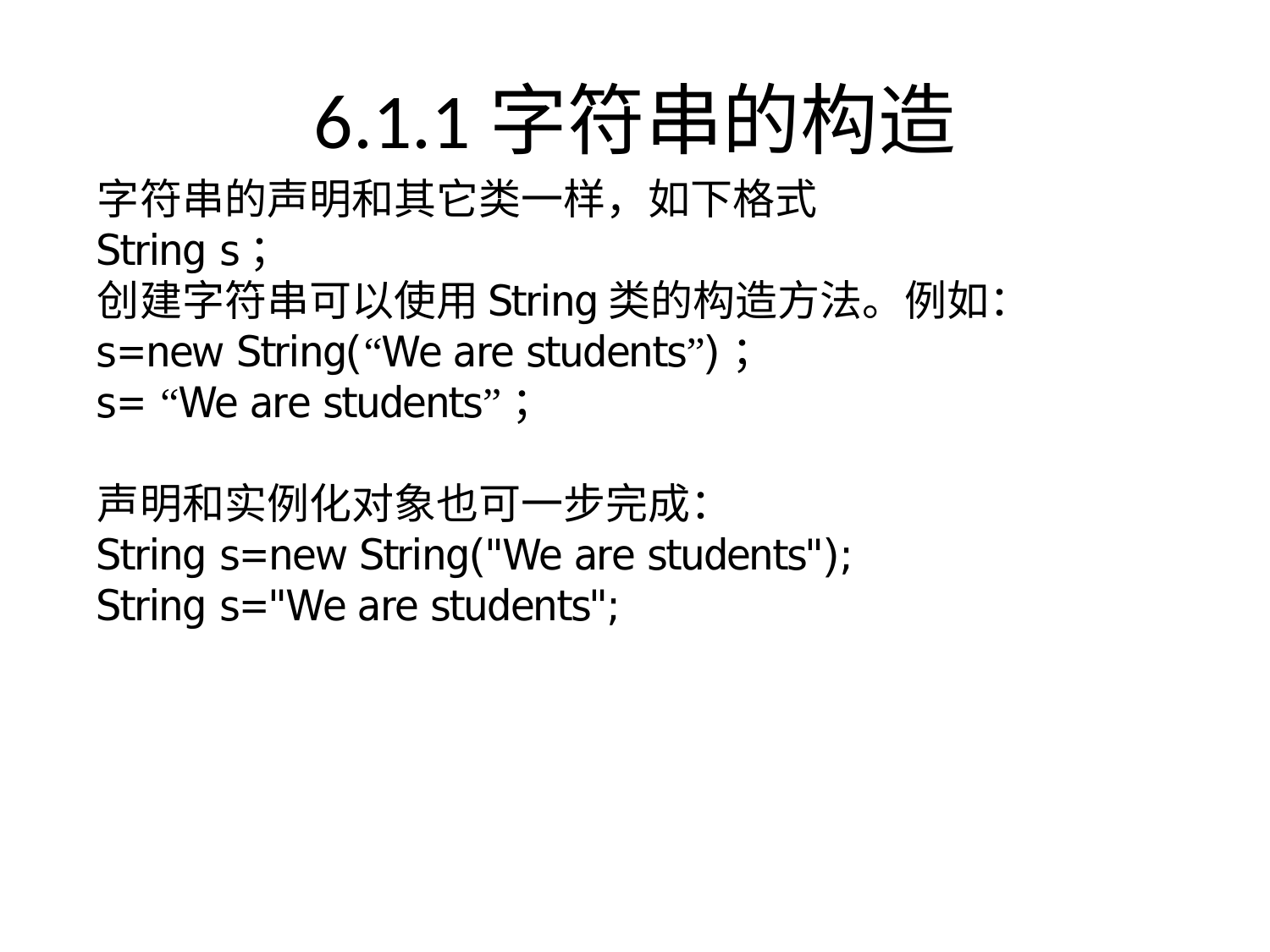

# 6.1.1字符串的构造

字符串的声明和其它类一样，如下格式
String s；
创建字符串可以使用String类的构造方法。例如：
s=new String(“We are students”)；
s= “We are students”；

声明和实例化对象也可一步完成：
String s=new String("We are students");
String s="We are students";